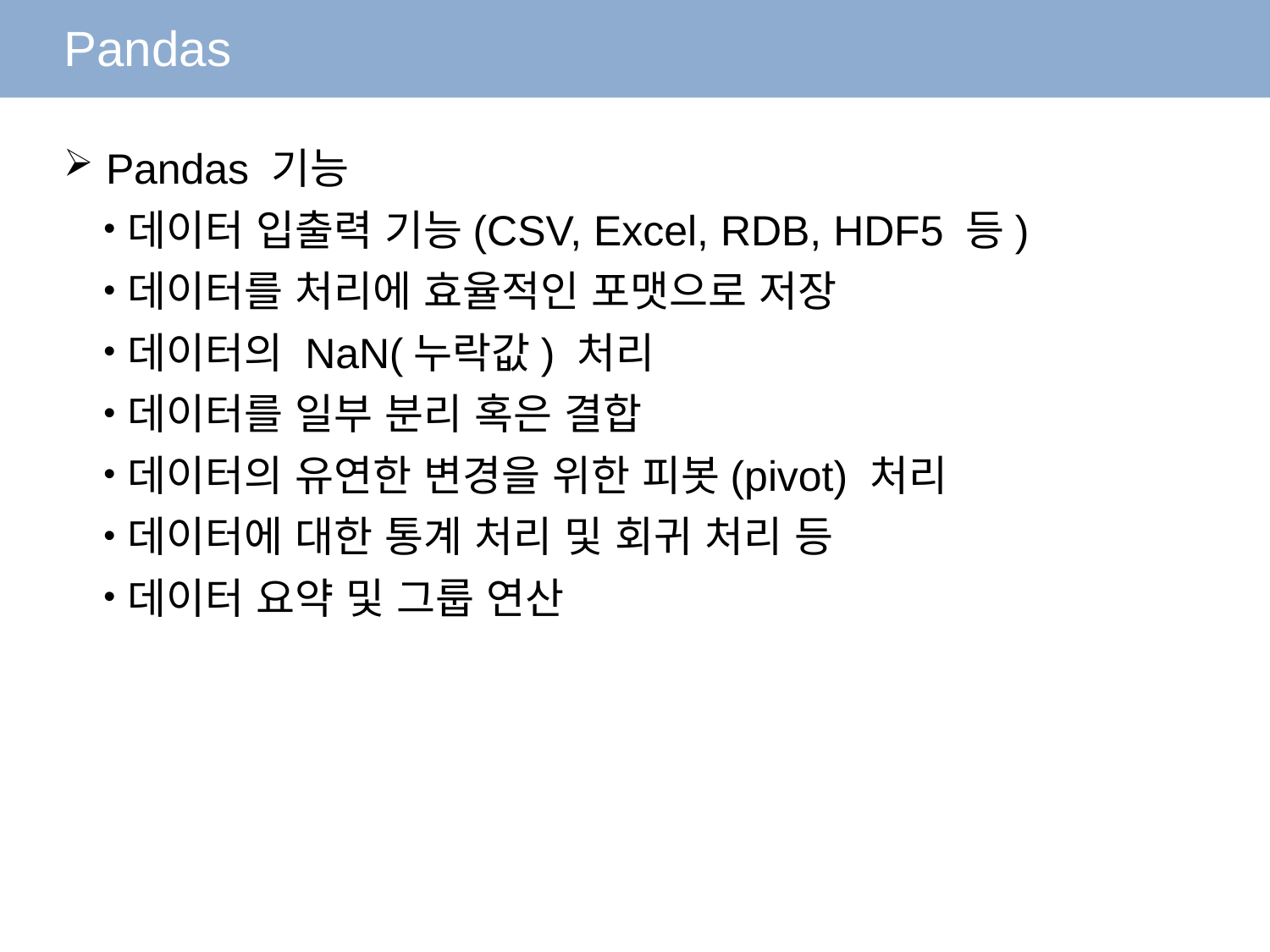

# Pandas
 Pandas 기능
데이터 입출력 기능(CSV, Excel, RDB, HDF5 등)
데이터를 처리에 효율적인 포맷으로 저장
데이터의 NaN(누락값) 처리
데이터를 일부 분리 혹은 결합
데이터의 유연한 변경을 위한 피봇(pivot) 처리
데이터에 대한 통계 처리 및 회귀 처리 등
데이터 요약 및 그룹 연산